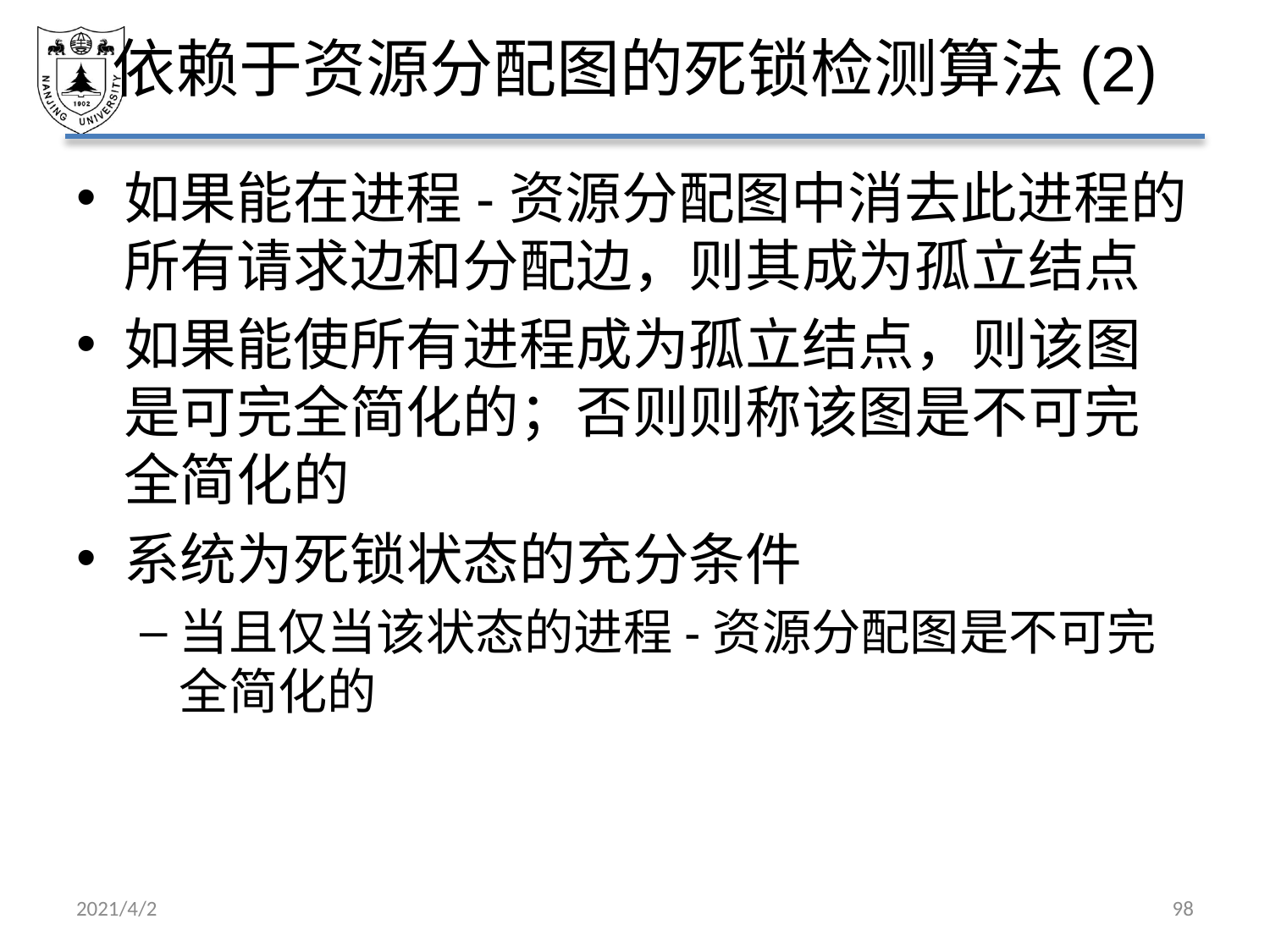

# 依赖于资源分配图的死锁检测算法(2)
如果能在进程-资源分配图中消去此进程的所有请求边和分配边，则其成为孤立结点
如果能使所有进程成为孤立结点，则该图是可完全简化的；否则则称该图是不可完全简化的
系统为死锁状态的充分条件
当且仅当该状态的进程-资源分配图是不可完全简化的

2021/4/2
98